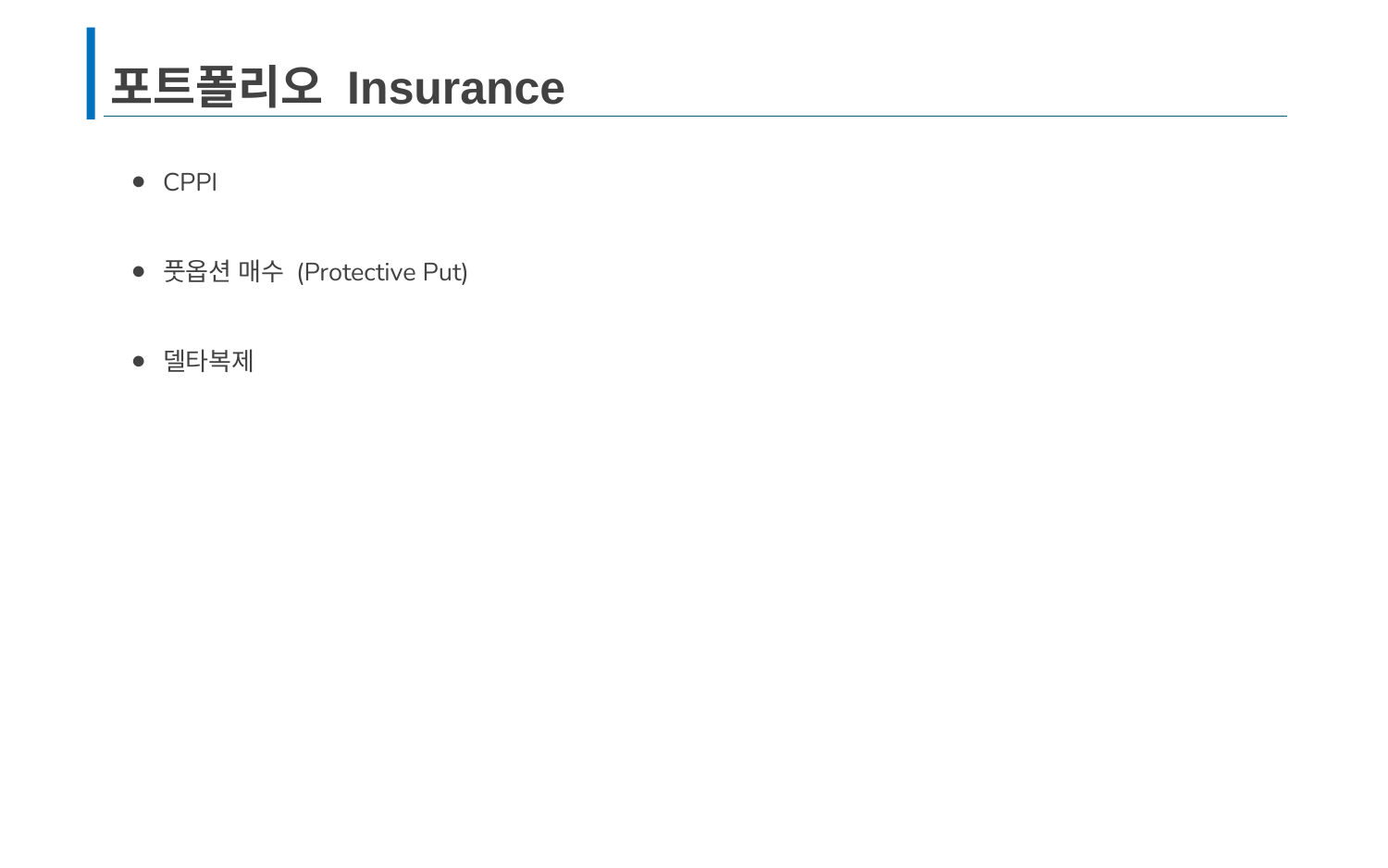

# 포트폴리오 Insurance
CPPI

풋옵션 매수 (Protective Put)

델타복제